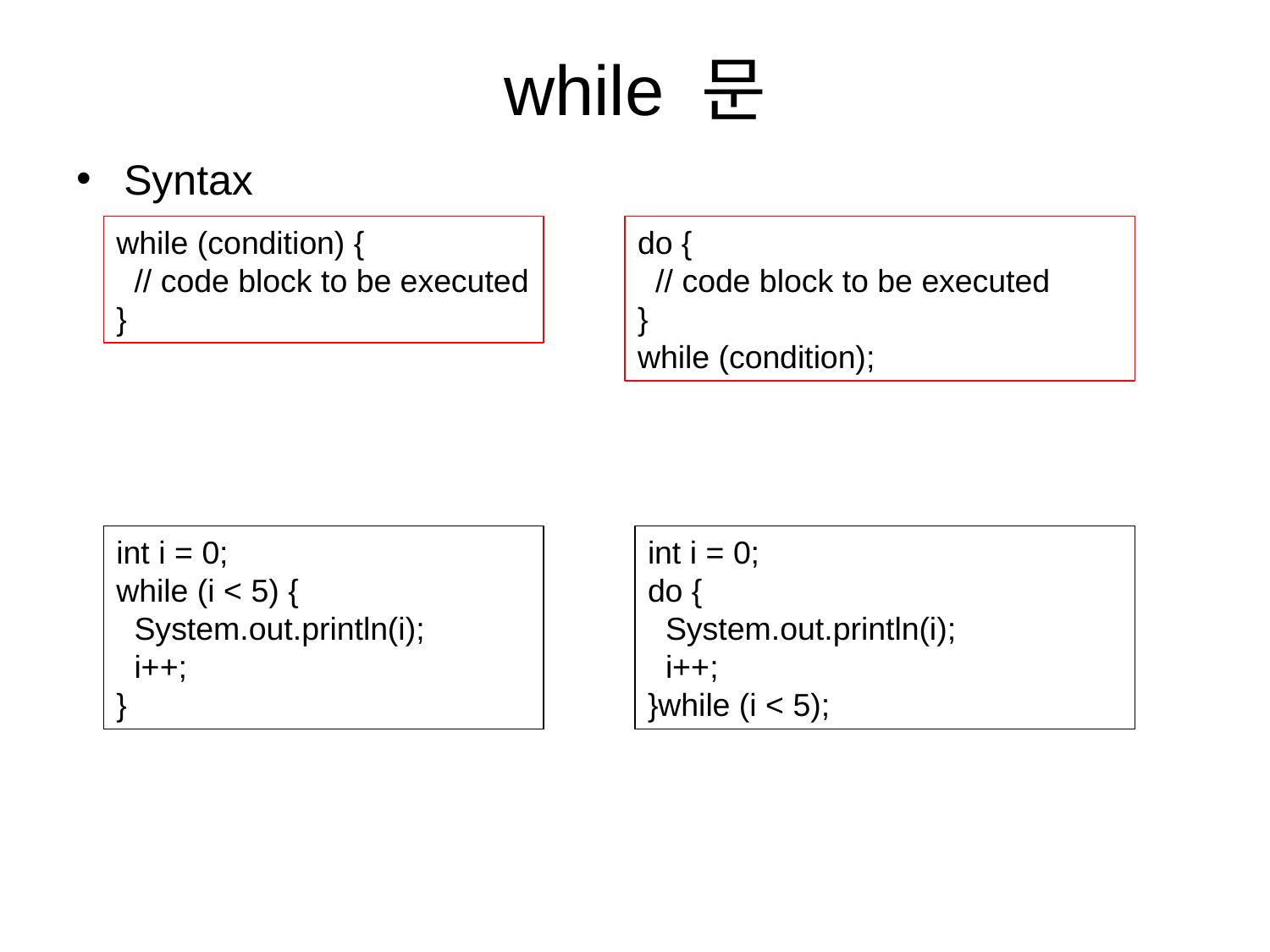

# while 문
Syntax

while (condition) {
  // code block to be executed
}
do {
  // code block to be executed
}
while (condition);
int i = 0;
while (i < 5) {
  System.out.println(i);
  i++;
}
int i = 0;
do {
  System.out.println(i);
  i++;
}while (i < 5);